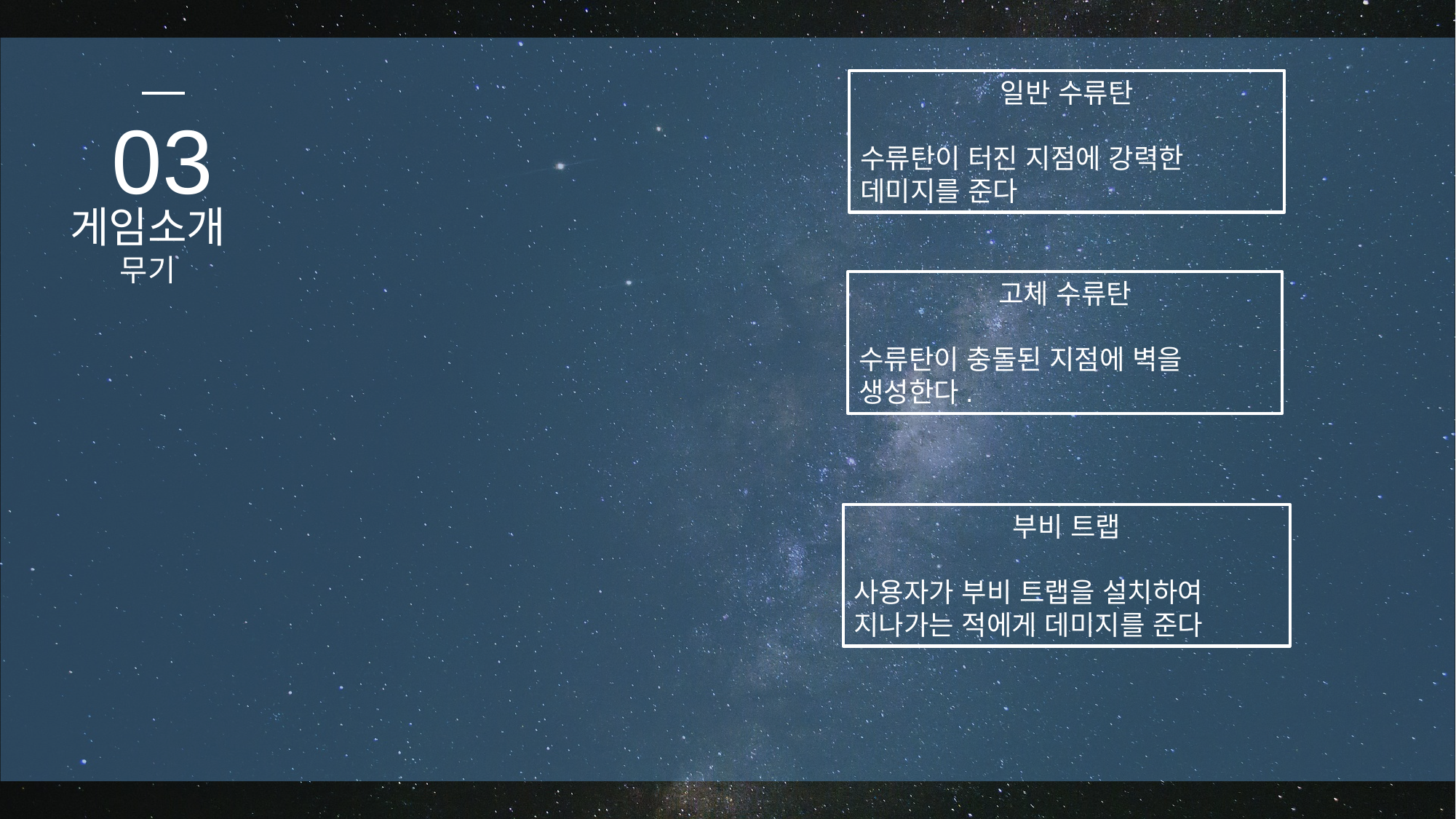

일반 수류탄

수류탄이 터진 지점에 강력한 데미지를 준다
03
게임소개
무기
고체 수류탄

수류탄이 충돌된 지점에 벽을 생성한다.
부비 트랩

사용자가 부비 트랩을 설치하여 지나가는 적에게 데미지를 준다